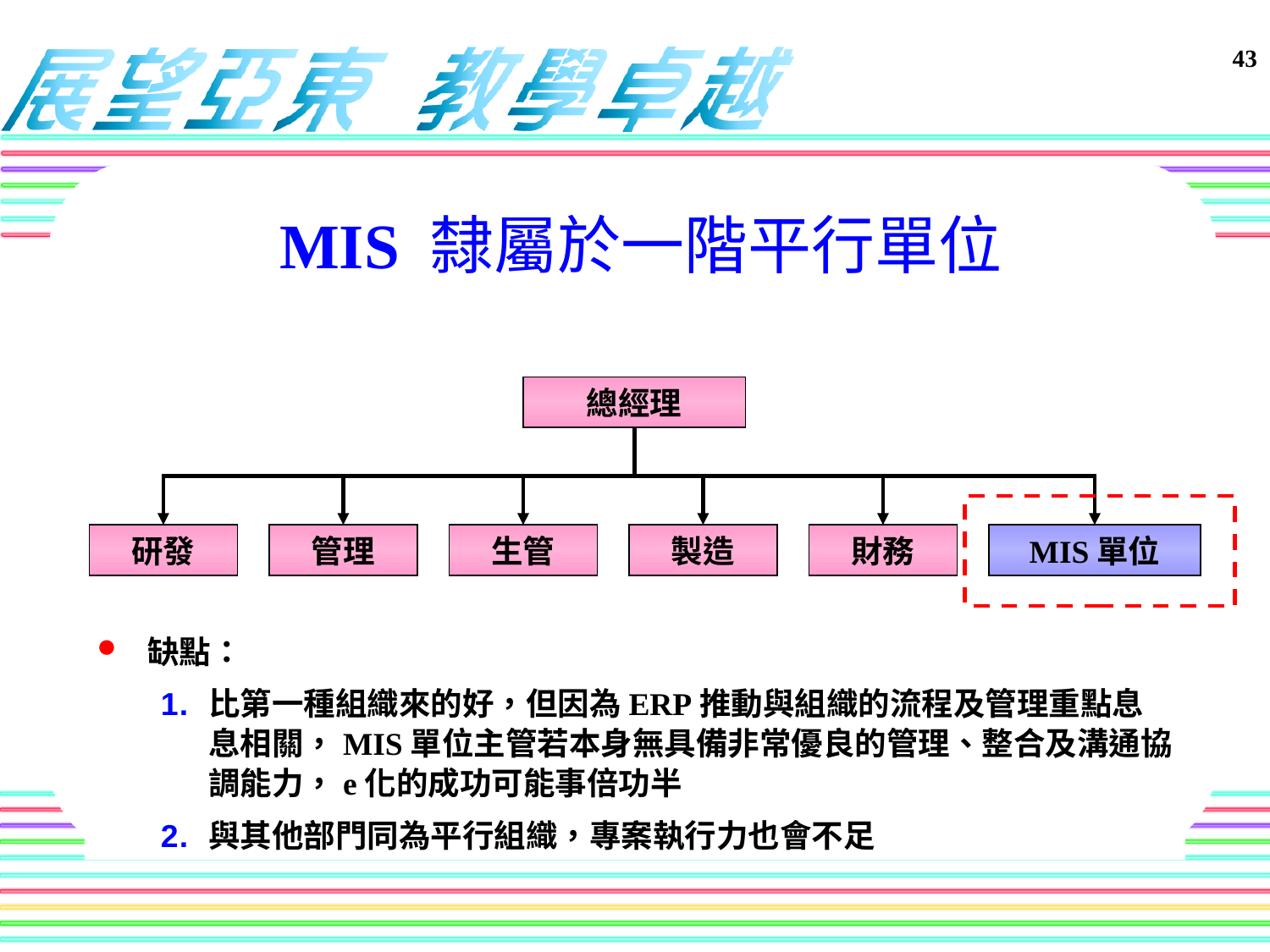

# MIS 隸屬於一階平行單位
總經理
研發
管理
生管
製造
財務
MIS單位

缺點：
比第一種組織來的好，但因為ERP推動與組織的流程及管理重點息息相關，MIS單位主管若本身無具備非常優良的管理、整合及溝通協調能力，e化的成功可能事倍功半
與其他部門同為平行組織，專案執行力也會不足